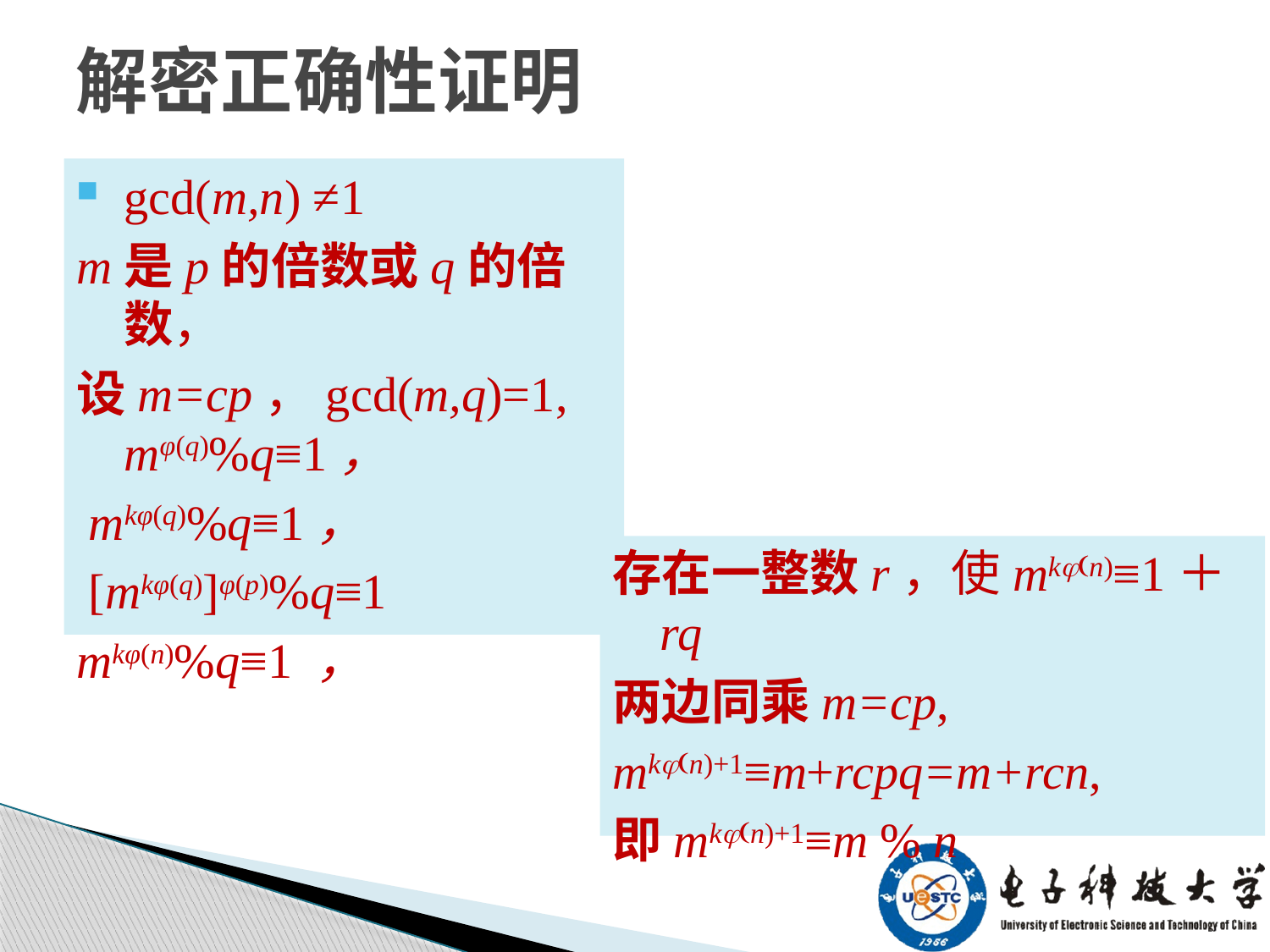

# 解密正确性证明
gcd(m,n) ≠1
m是p的倍数或q的倍数，
设m=cp，gcd(m,q)=1,  mφ(q)%q≡1，
 mkφ(q)%q≡1，
 [mkφ(q)]φ(p)%q≡1
mkφ(n)%q≡1 ，
存在一整数r，使mkϕ(n)≡1＋rq
两边同乘m=cp,
mkϕ(n)+1≡m+rcpq=m+rcn,
即mkϕ(n)+1≡m % n